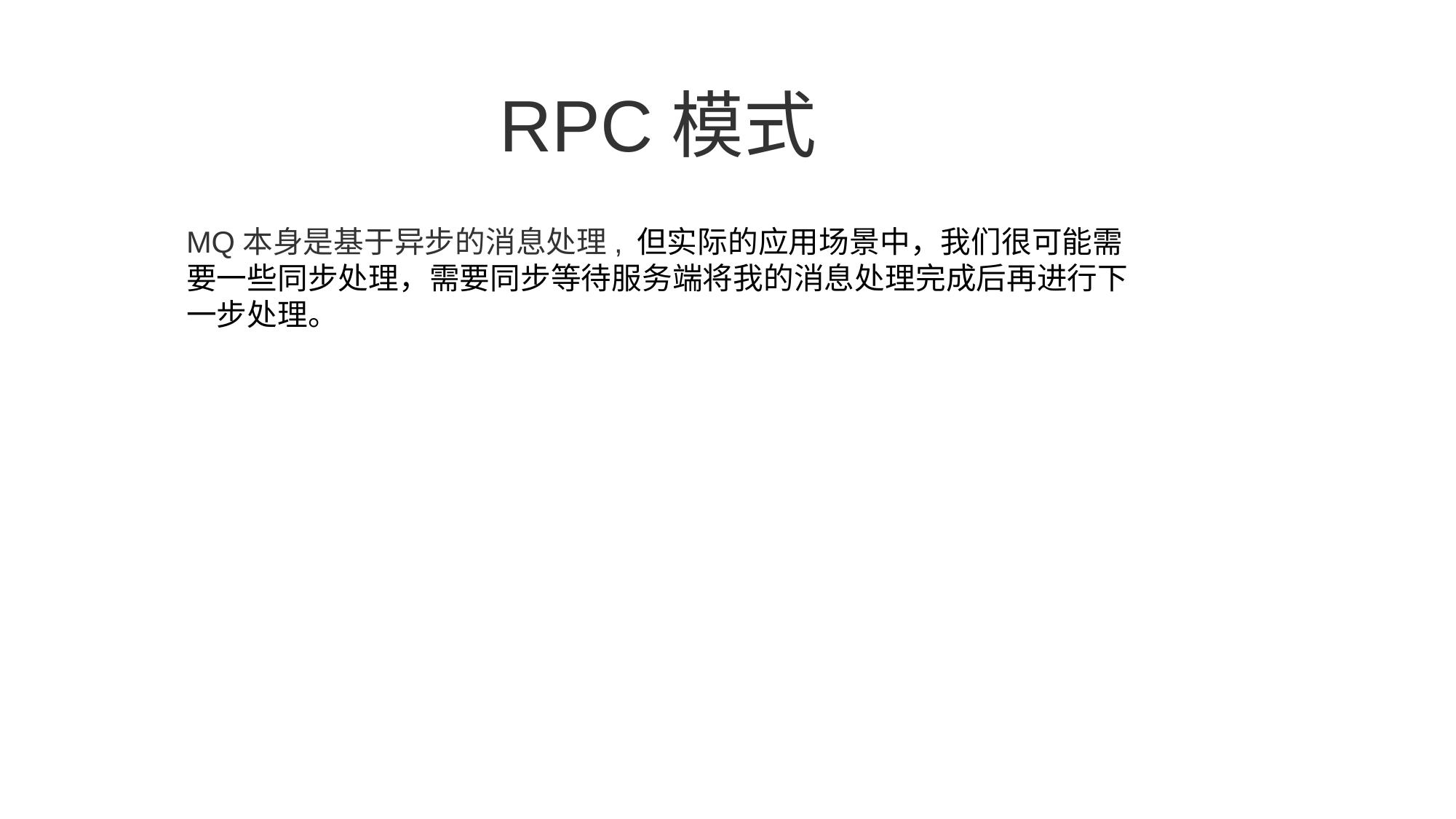

RPC模式
MQ本身是基于异步的消息处理, 但实际的应用场景中，我们很可能需要一些同步处理，需要同步等待服务端将我的消息处理完成后再进行下一步处理。